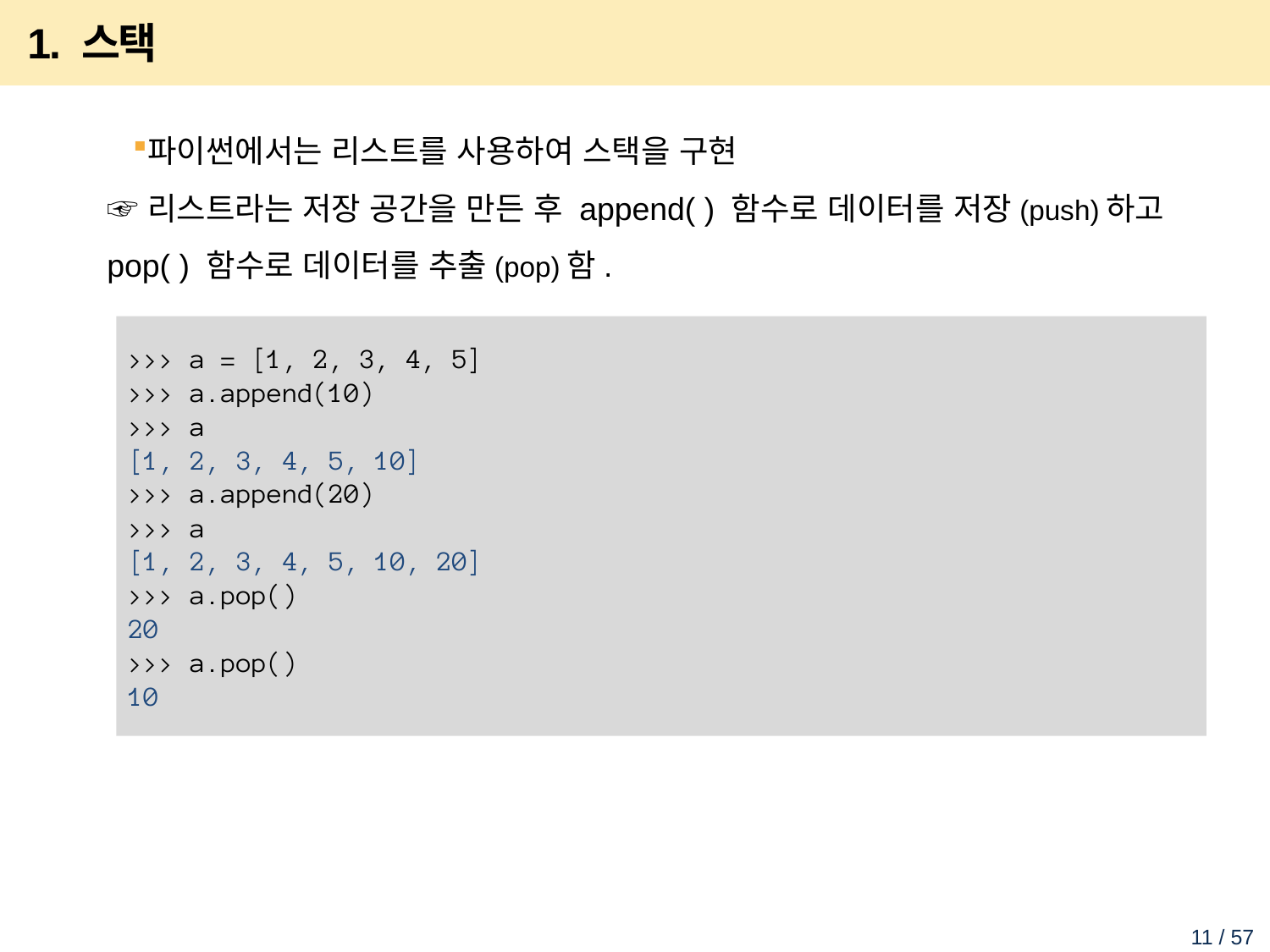

# 1. 스택
파이썬에서는 리스트를 사용하여 스택을 구현
☞ 리스트라는 저장 공간을 만든 후 append( ) 함수로 데이터를 저장(push)하고 pop( ) 함수로 데이터를 추출(pop)함.

>>> a = [1, 2, 3, 4, 5]
>>> a.append(10)
>>> a
[1, 2, 3, 4, 5, 10]
>>> a.append(20)
>>> a
[1, 2, 3, 4, 5, 10, 20]
>>> a.pop()
20
>>> a.pop()
10